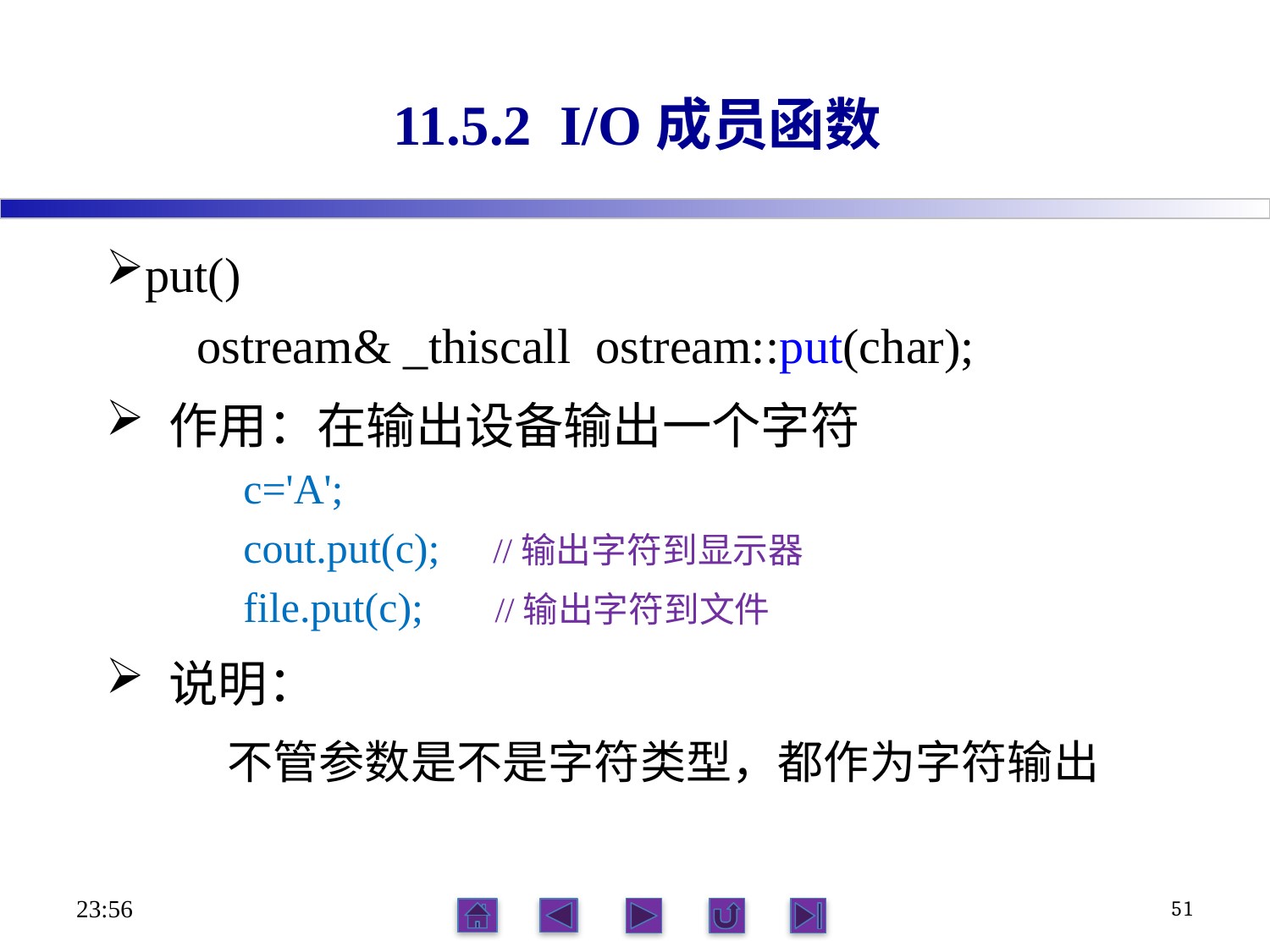

# 11.5.2  I/O成员函数
put()
        ostream& _thiscall  ostream::put(char);
作用：在输出设备输出一个字符
       c='A';
       cout.put(c);     //输出字符到显示器
       file.put(c);        //输出字符到文件
说明：
     不管参数是不是字符类型，都作为字符输出
23:56
51